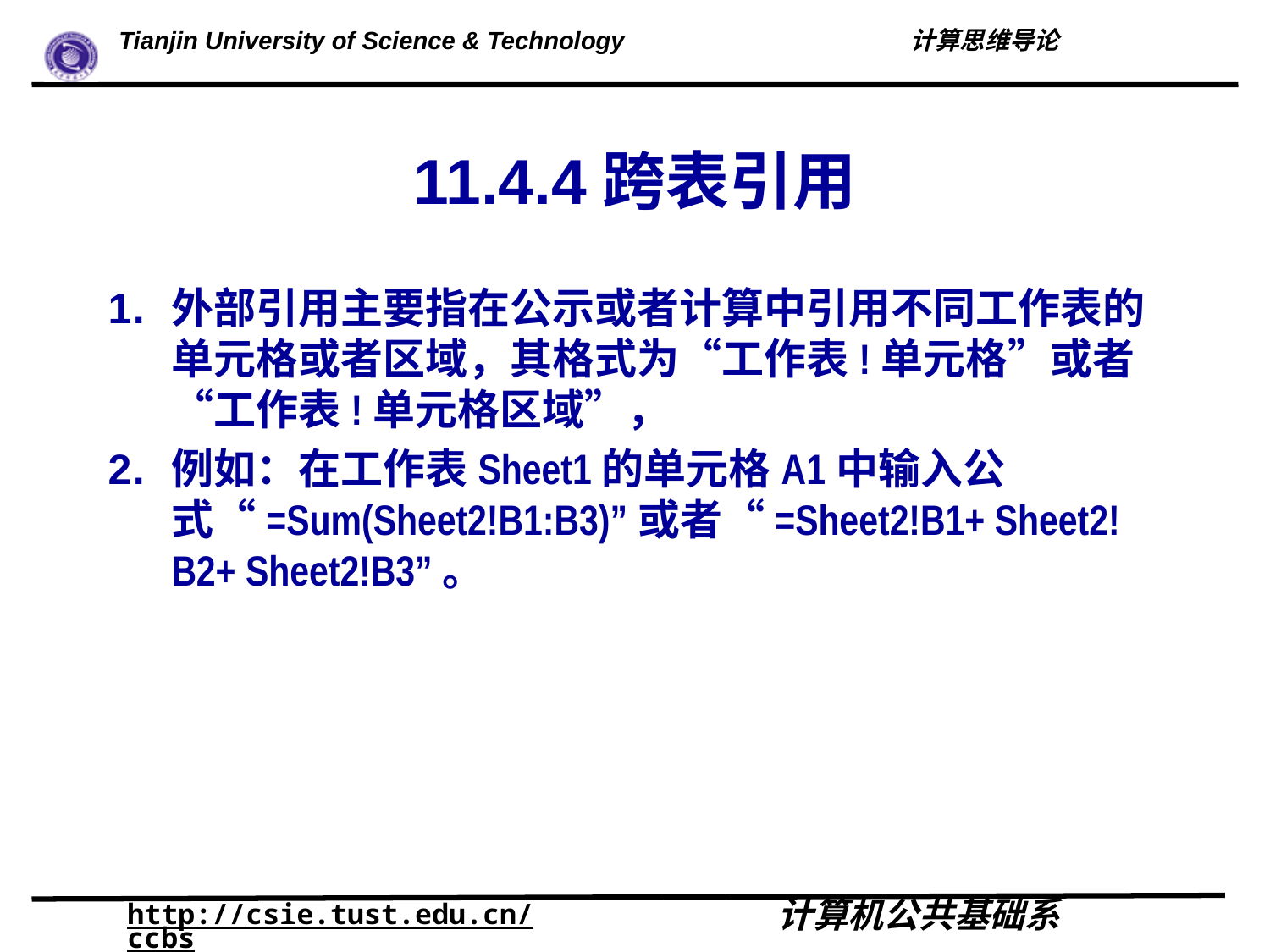

# 11.4.4跨表引用
外部引用主要指在公示或者计算中引用不同工作表的单元格或者区域，其格式为“工作表!单元格”或者“工作表!单元格区域”，
例如：在工作表Sheet1的单元格A1中输入公式“=Sum(Sheet2!B1:B3)”或者“=Sheet2!B1+ Sheet2!B2+ Sheet2!B3”。